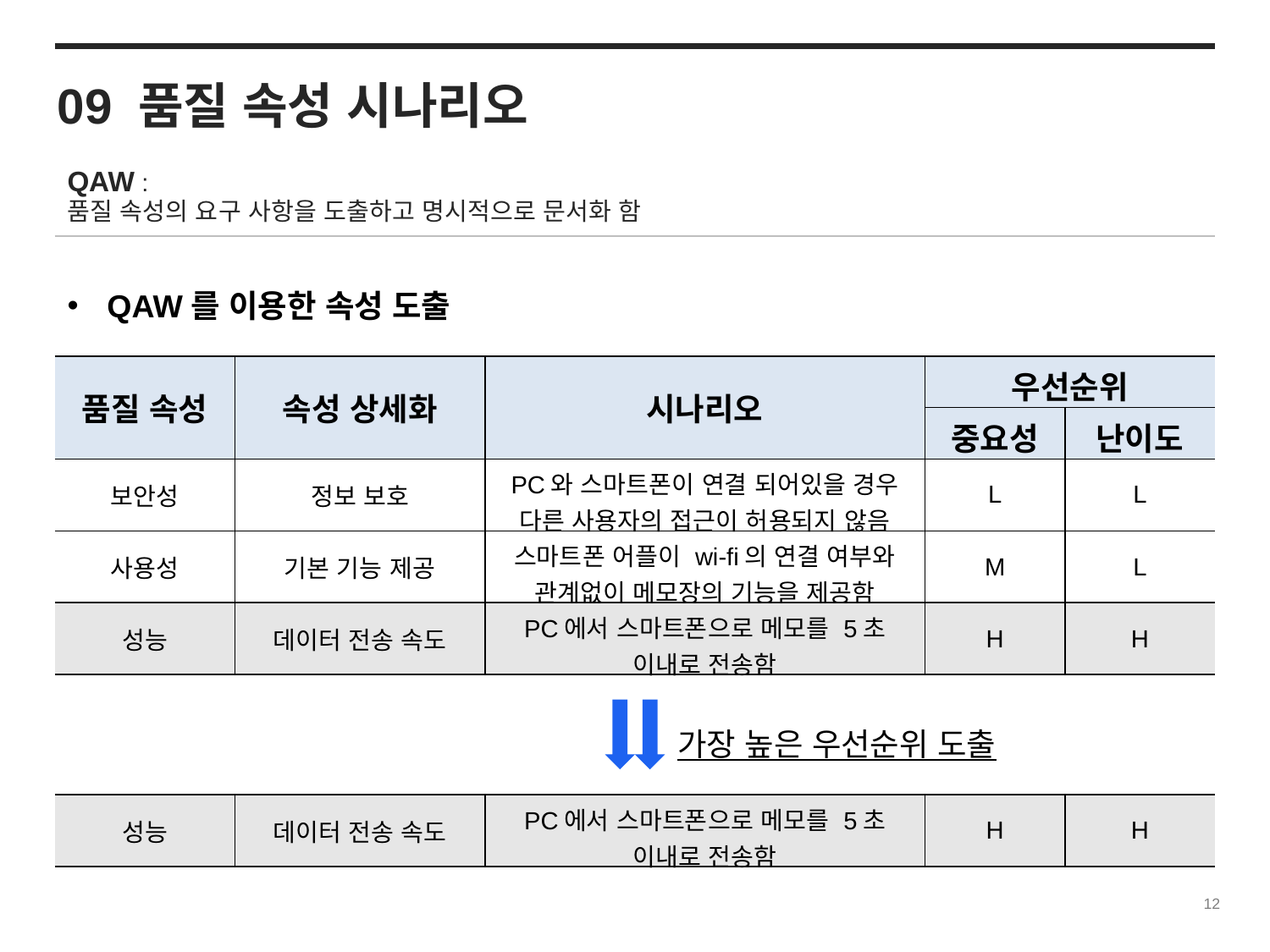

09 품질 속성 시나리오
QAW :
품질 속성의 요구 사항을 도출하고 명시적으로 문서화 함
QAW를 이용한 속성 도출
| 품질 속성 | 속성 상세화 | 시나리오 | 우선순위 |  |
| --- | --- | --- | --- | --- |
|  |  |  | 중요성 | 난이도 |
| 보안성 | 정보 보호 | PC와 스마트폰이 연결 되어있을 경우 다른 사용자의 접근이 허용되지 않음 | L | L |
| 사용성 | 기본 기능 제공 | 스마트폰 어플이 wi-fi의 연결 여부와 관계없이 메모장의 기능을 제공함 | M | L |
| 성능 | 데이터 전송 속도 | PC에서 스마트폰으로 메모를 5초 이내로 전송함 | H | H |

가장 높은 우선순위 도출
| 성능 | 데이터 전송 속도 | PC에서 스마트폰으로 메모를 5초 이내로 전송함 | H | H |
| --- | --- | --- | --- | --- |